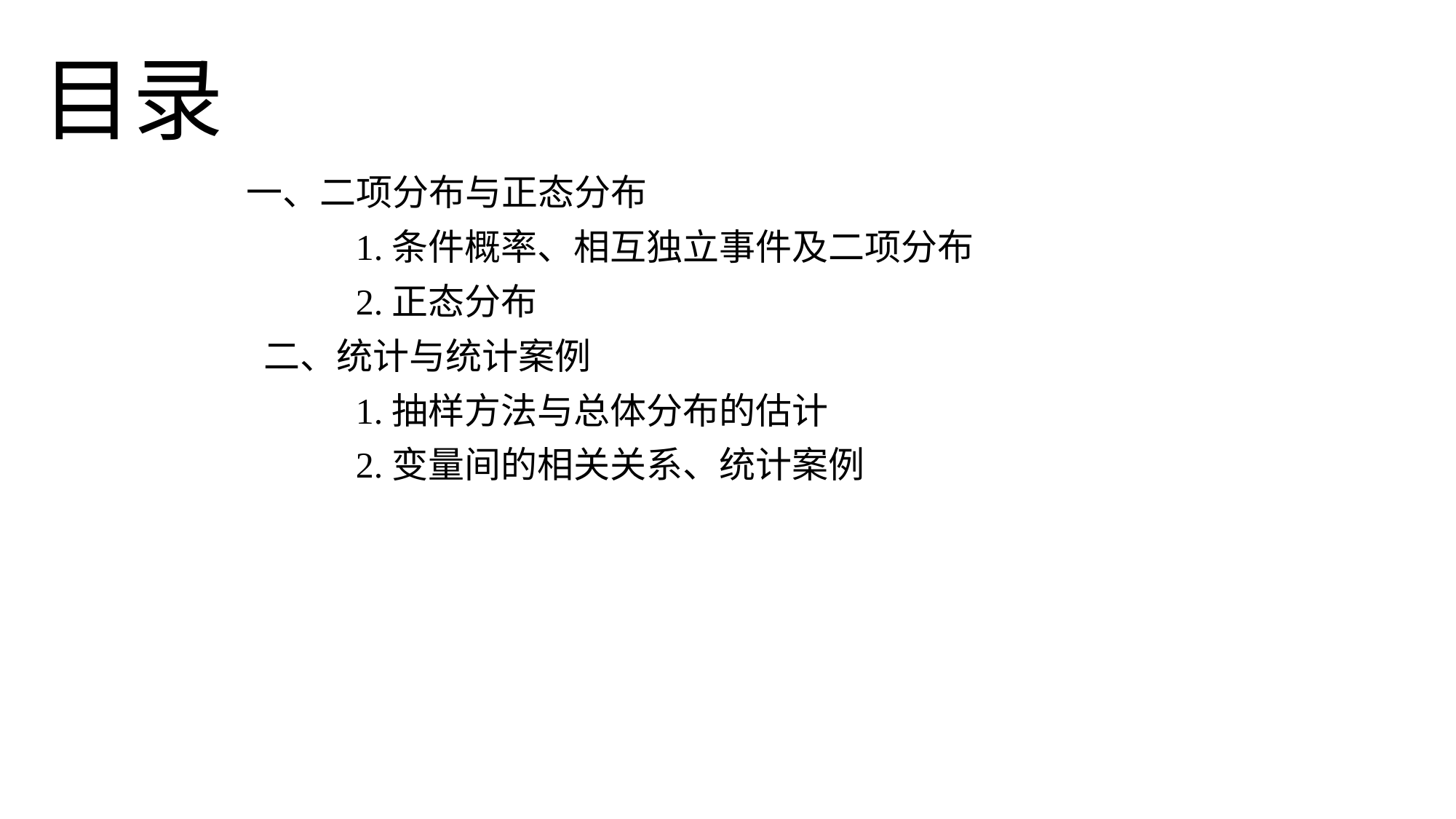

目录
一、二项分布与正态分布
	1.条件概率、相互独立事件及二项分布
 	2.正态分布
 二、统计与统计案例
	1.抽样方法与总体分布的估计
	2.变量间的相关关系、统计案例